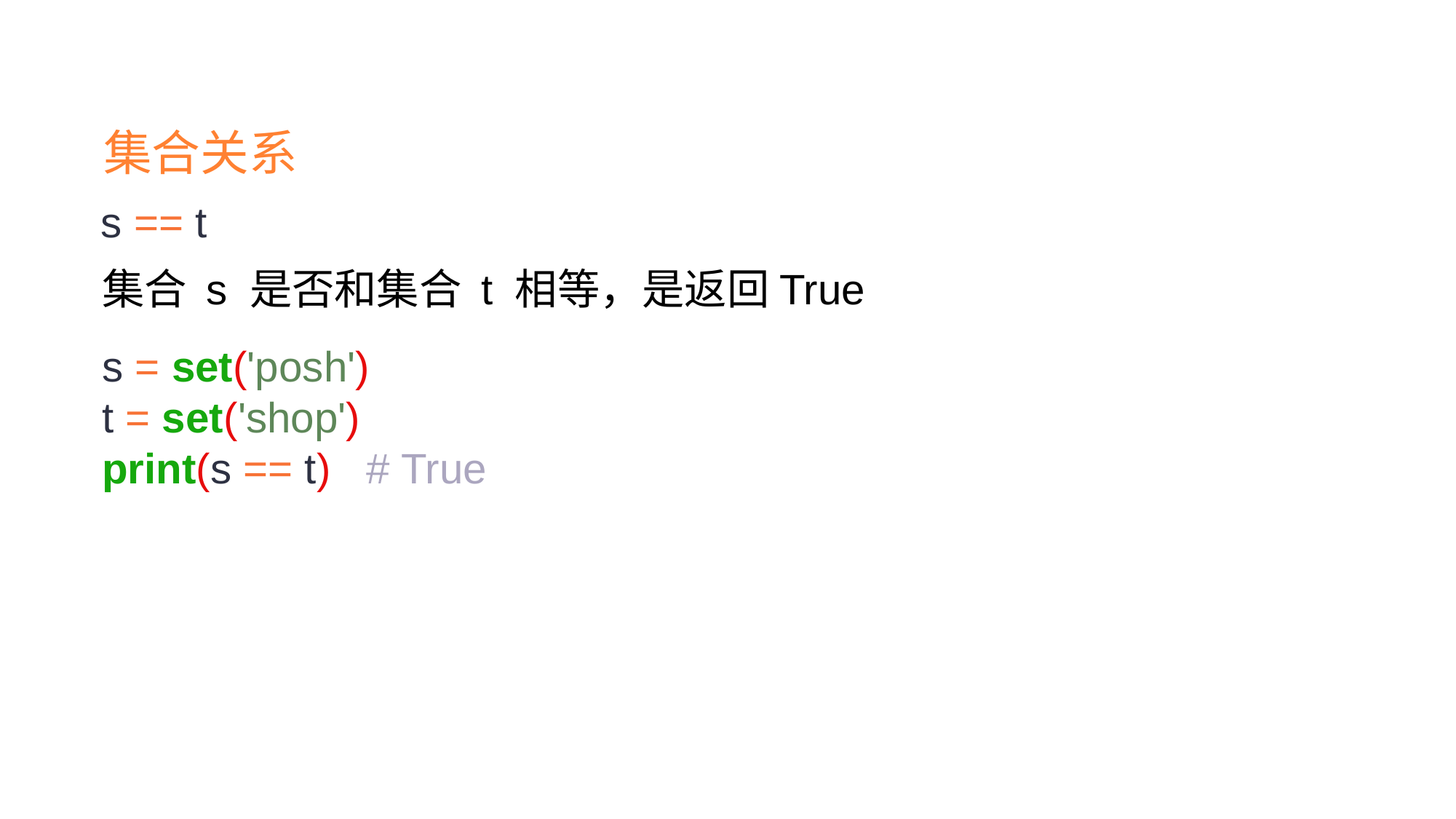

集合关系
s == t
集合 s 是否和集合 t 相等，是返回True
s = set('posh')
t = set('shop')
print(s == t)   # True